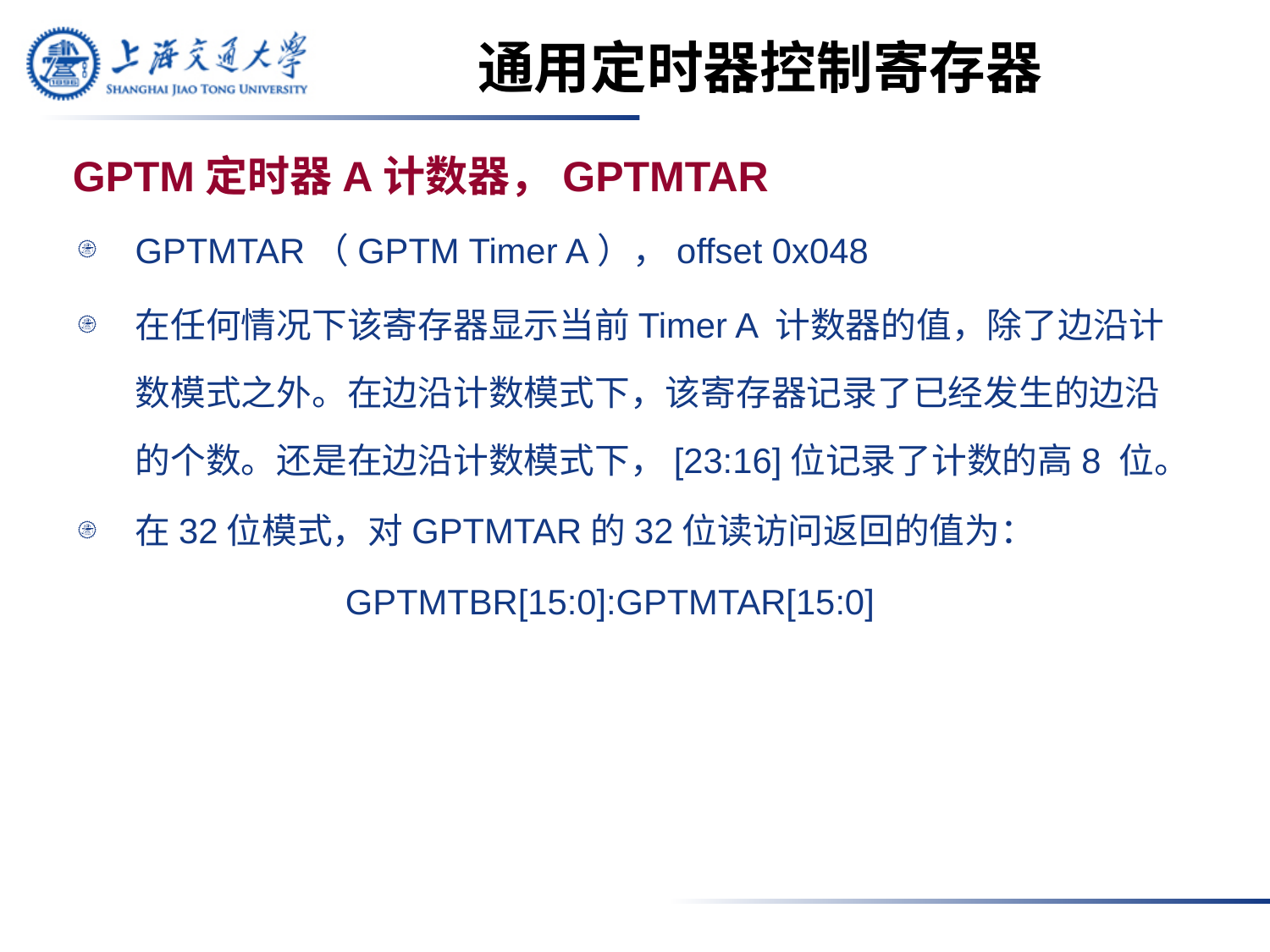

# 通用定时器控制寄存器
GPTM定时器A计数器，GPTMTAR
GPTMTAR（GPTM Timer A），offset 0x048
在任何情况下该寄存器显示当前Timer A 计数器的值，除了边沿计数模式之外。在边沿计数模式下，该寄存器记录了已经发生的边沿的个数。还是在边沿计数模式下，[23:16]位记录了计数的高8 位。
在32位模式，对GPTMTAR的32位读访问返回的值为：
                            GPTMTBR[15:0]:GPTMTAR[15:0]